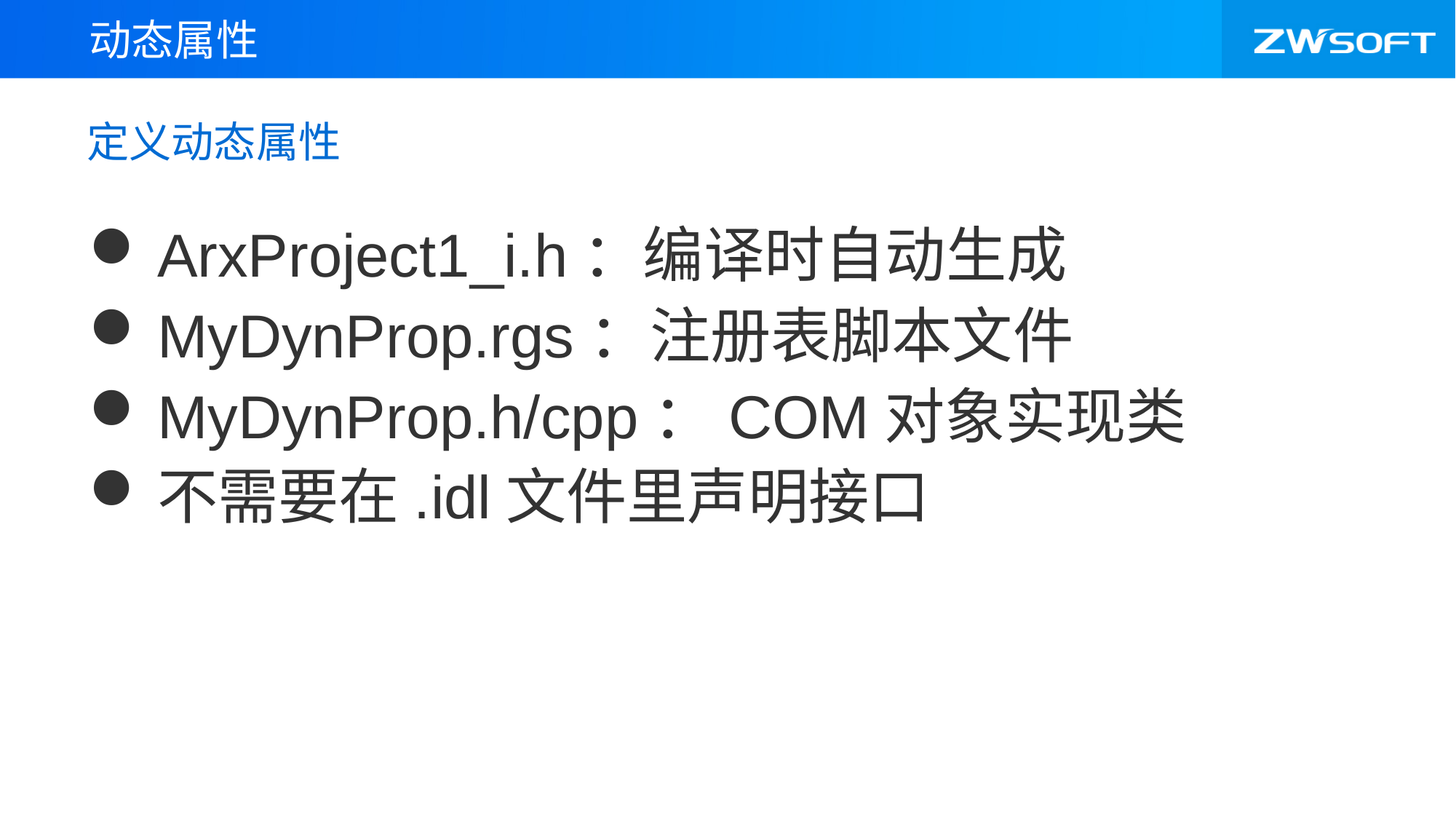

动态属性
# 定义动态属性
ArxProject1_i.h：编译时自动生成
MyDynProp.rgs：注册表脚本文件
MyDynProp.h/cpp：COM对象实现类
不需要在.idl文件里声明接口